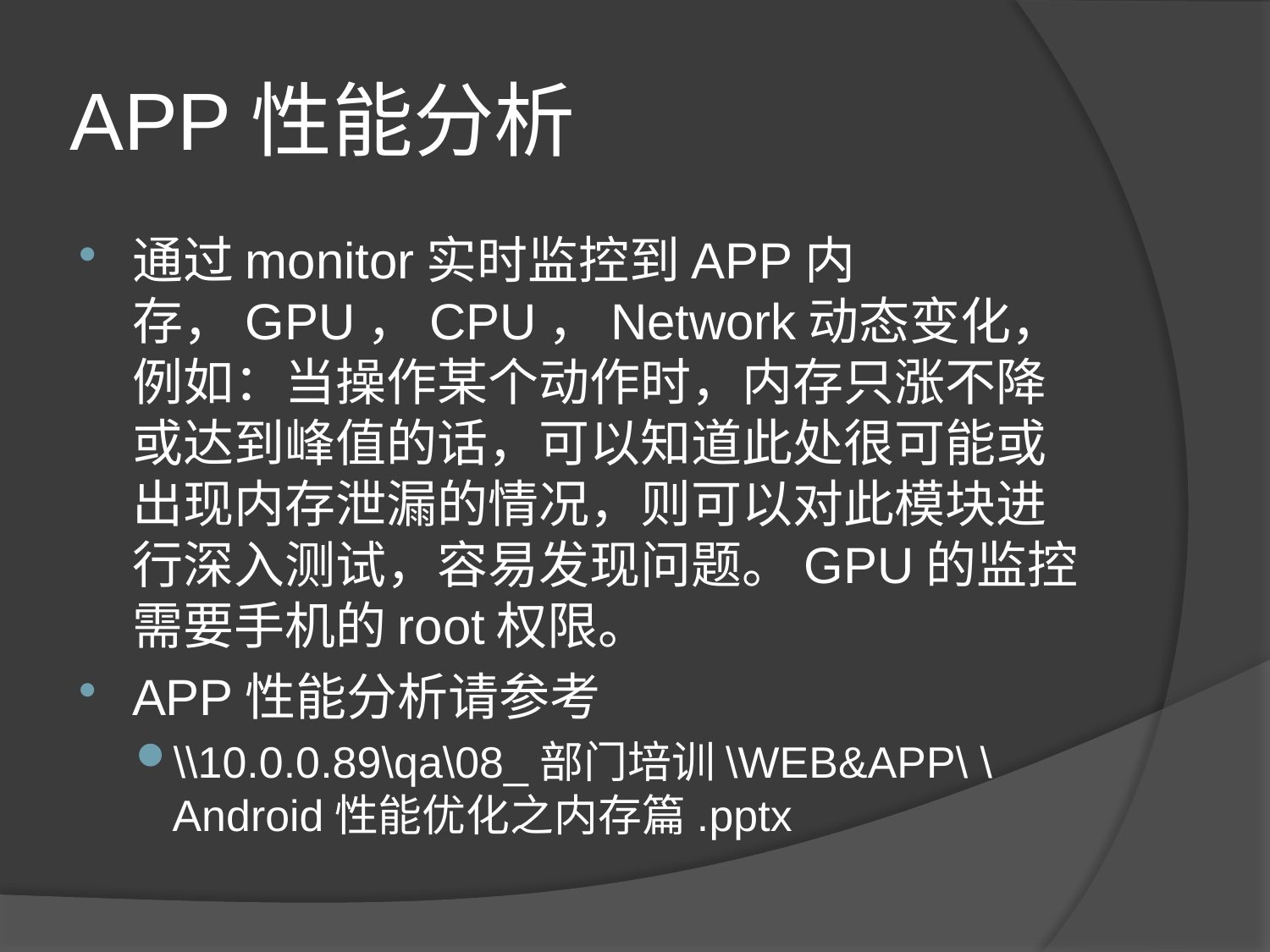

# APP性能分析
通过monitor实时监控到APP内存，GPU，CPU，Network动态变化，例如：当操作某个动作时，内存只涨不降或达到峰值的话，可以知道此处很可能或出现内存泄漏的情况，则可以对此模块进行深入测试，容易发现问题。GPU的监控需要手机的root权限。
APP性能分析请参考
\\10.0.0.89\qa\08_部门培训\WEB&APP\ \Android性能优化之内存篇.pptx